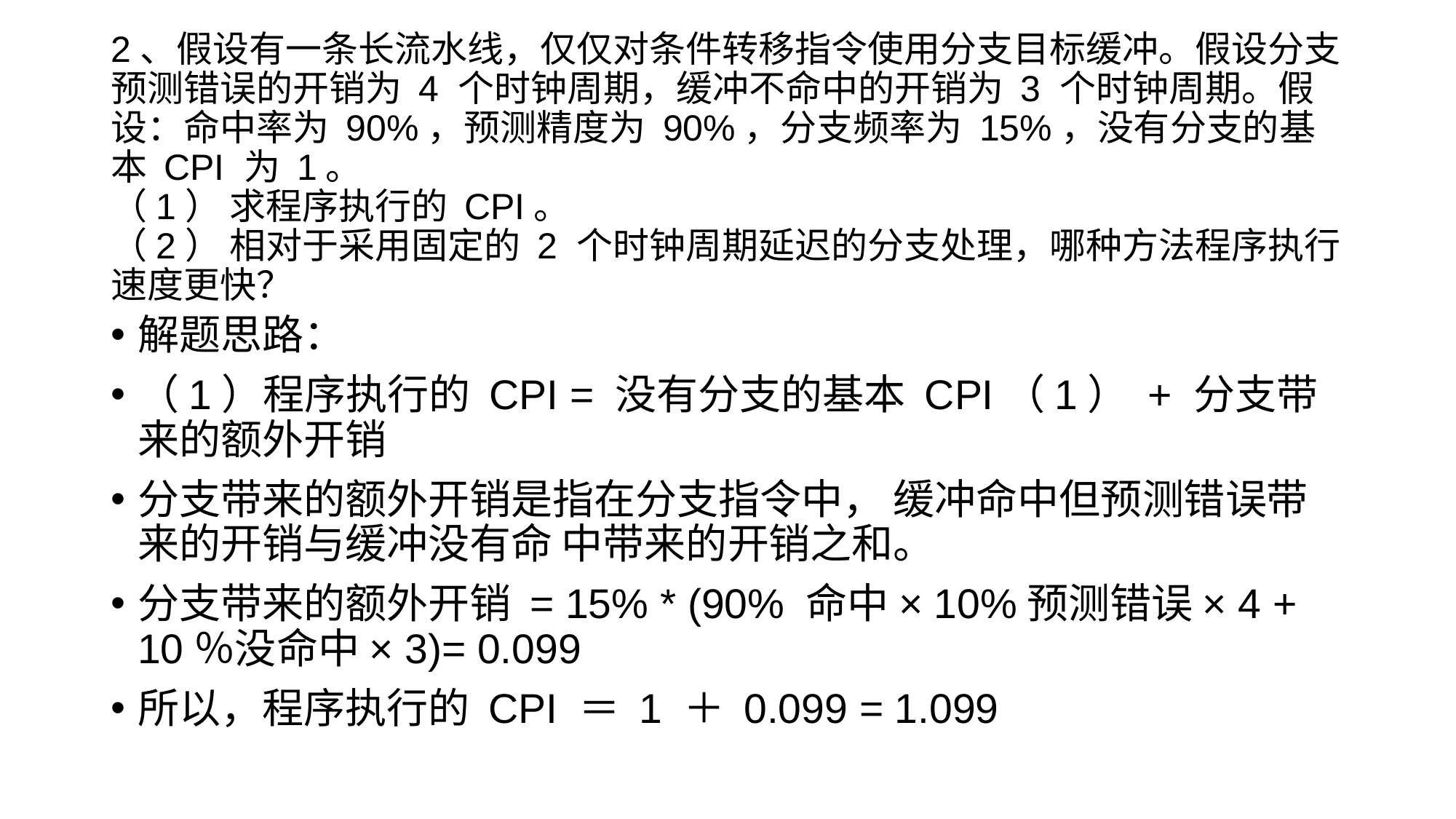

# 2、假设有一条长流水线，仅仅对条件转移指令使用分支目标缓冲。假设分支预测错误的开销为 4 个时钟周期，缓冲不命中的开销为 3 个时钟周期。假设：命中率为 90%，预测精度为 90%，分支频率为 15%，没有分支的基本 CPI 为 1。 （1） 求程序执行的 CPI。 （2） 相对于采用固定的 2 个时钟周期延迟的分支处理，哪种方法程序执行速度更快？
解题思路：
（1）程序执行的 CPI = 没有分支的基本 CPI（1） + 分支带来的额外开销
分支带来的额外开销是指在分支指令中， 缓冲命中但预测错误带来的开销与缓冲没有命 中带来的开销之和。
分支带来的额外开销 = 15% * (90% 命中× 10%预测错误× 4 + 10％没命中× 3)= 0.099
所以，程序执行的 CPI ＝ 1 ＋ 0.099 = 1.099